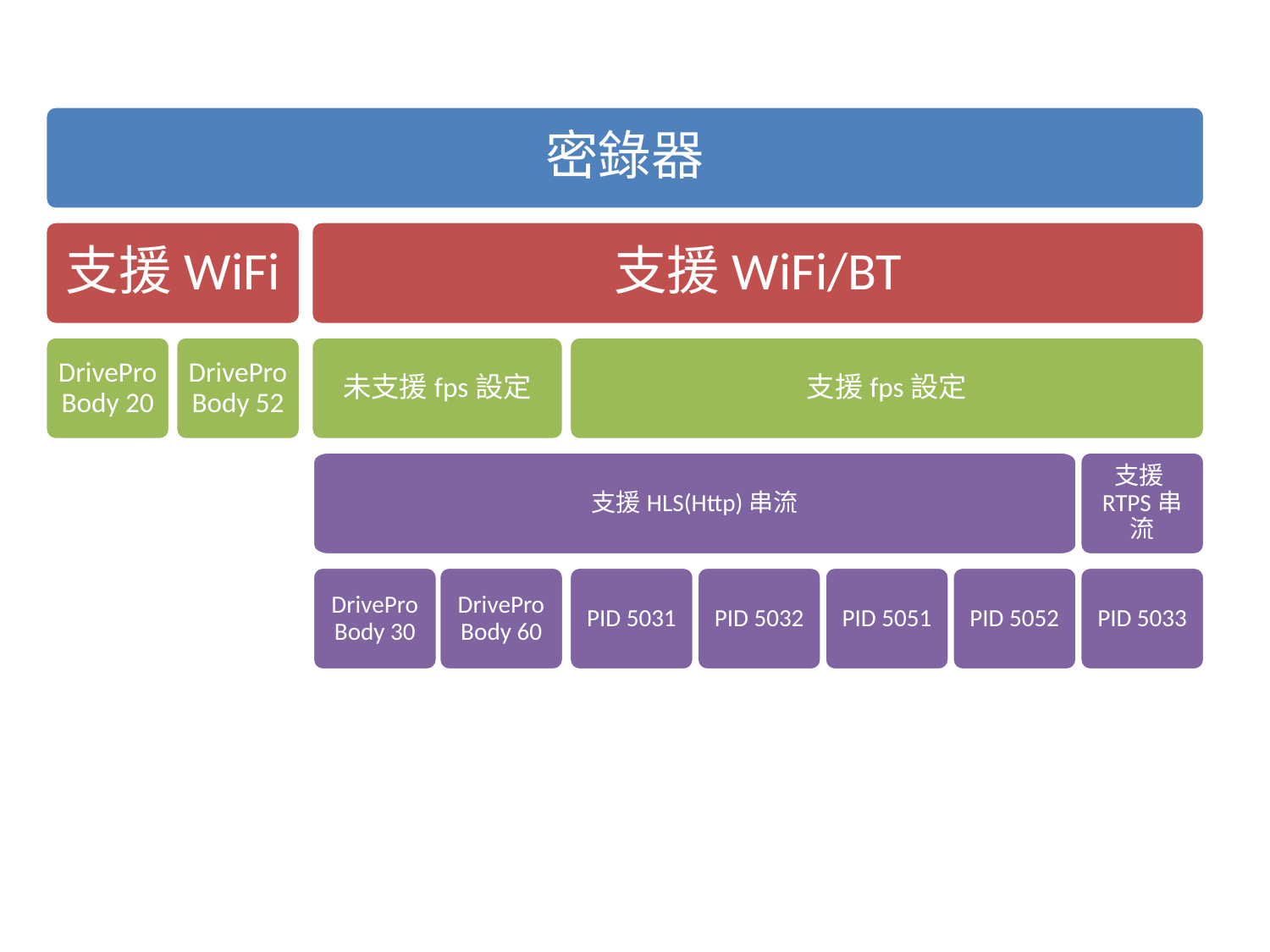

密錄器
支援WiFi
支援WiFi/BT
DrivePro Body 20
DrivePro Body 52
未支援fps設定
支援fps設定
支援HLS(Http)串流
支援RTPS串流
DrivePro Body 30
DrivePro Body 60
PID 5031
PID 5032
PID 5051
PID 5052
PID 5033